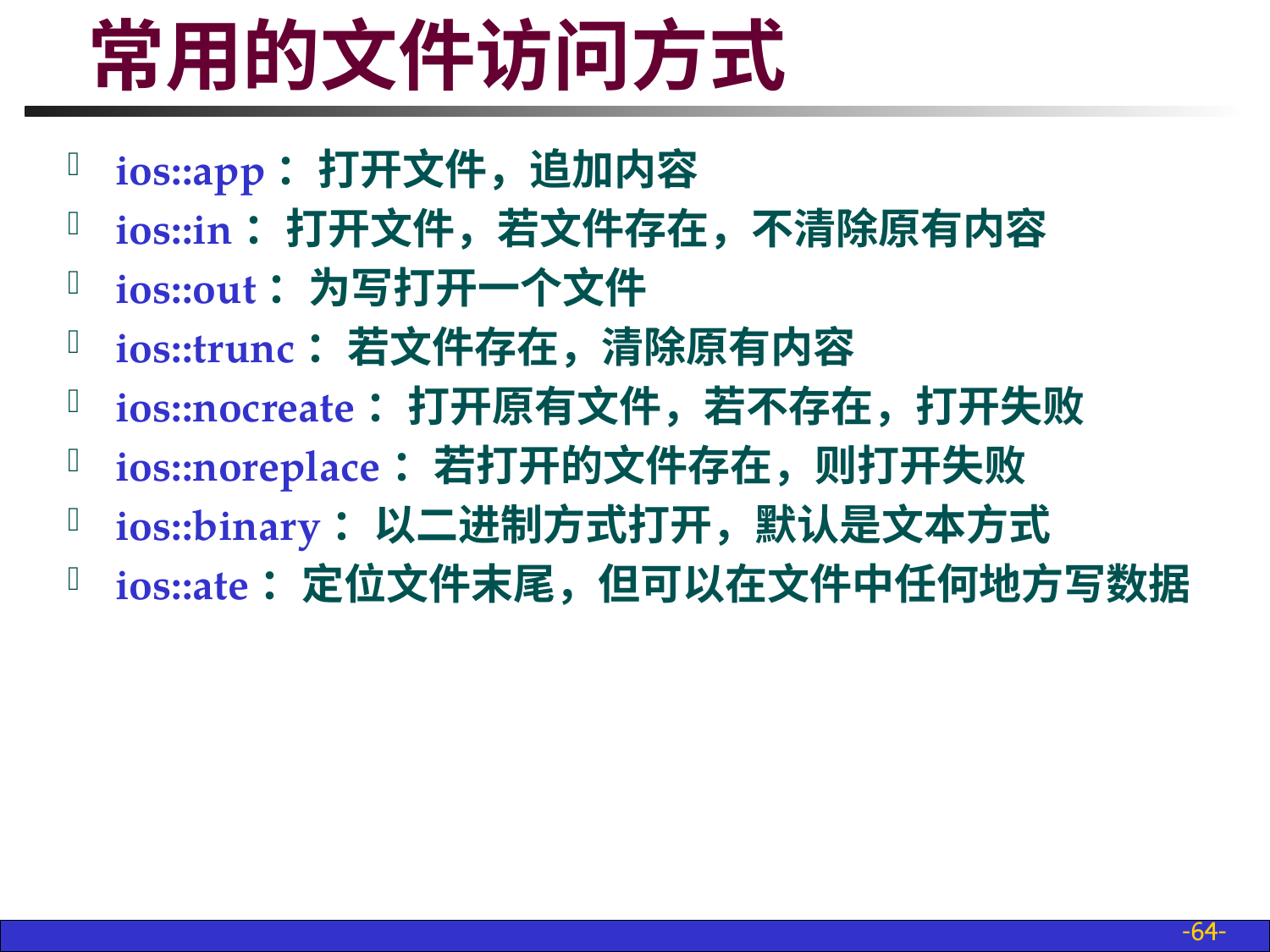

# 常用的文件访问方式
ios::app：打开文件，追加内容
ios::in：打开文件，若文件存在，不清除原有内容
ios::out：为写打开一个文件
ios::trunc：若文件存在，清除原有内容
ios::nocreate：打开原有文件，若不存在，打开失败
ios::noreplace：若打开的文件存在，则打开失败
ios::binary：以二进制方式打开，默认是文本方式
ios::ate：定位文件末尾，但可以在文件中任何地方写数据
-64-